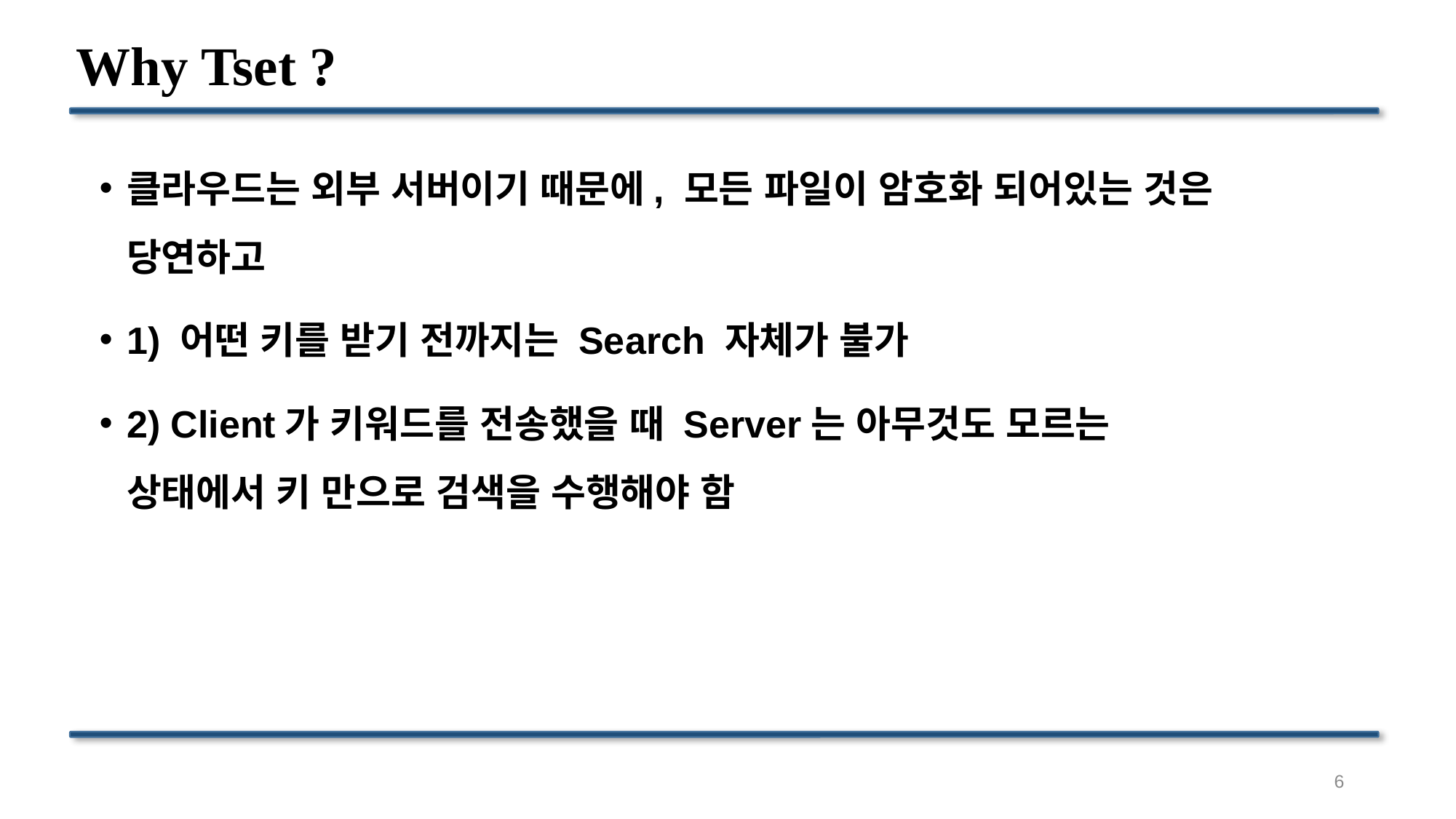

Why Tset ?

클라우드는 외부 서버이기 때문에, 모든 파일이 암호화 되어있는 것은 당연하고
1) 어떤 키를 받기 전까지는 Search 자체가 불가
2) Client가 키워드를 전송했을 때 Server는 아무것도 모르는 상태에서 키 만으로 검색을 수행해야 함

6